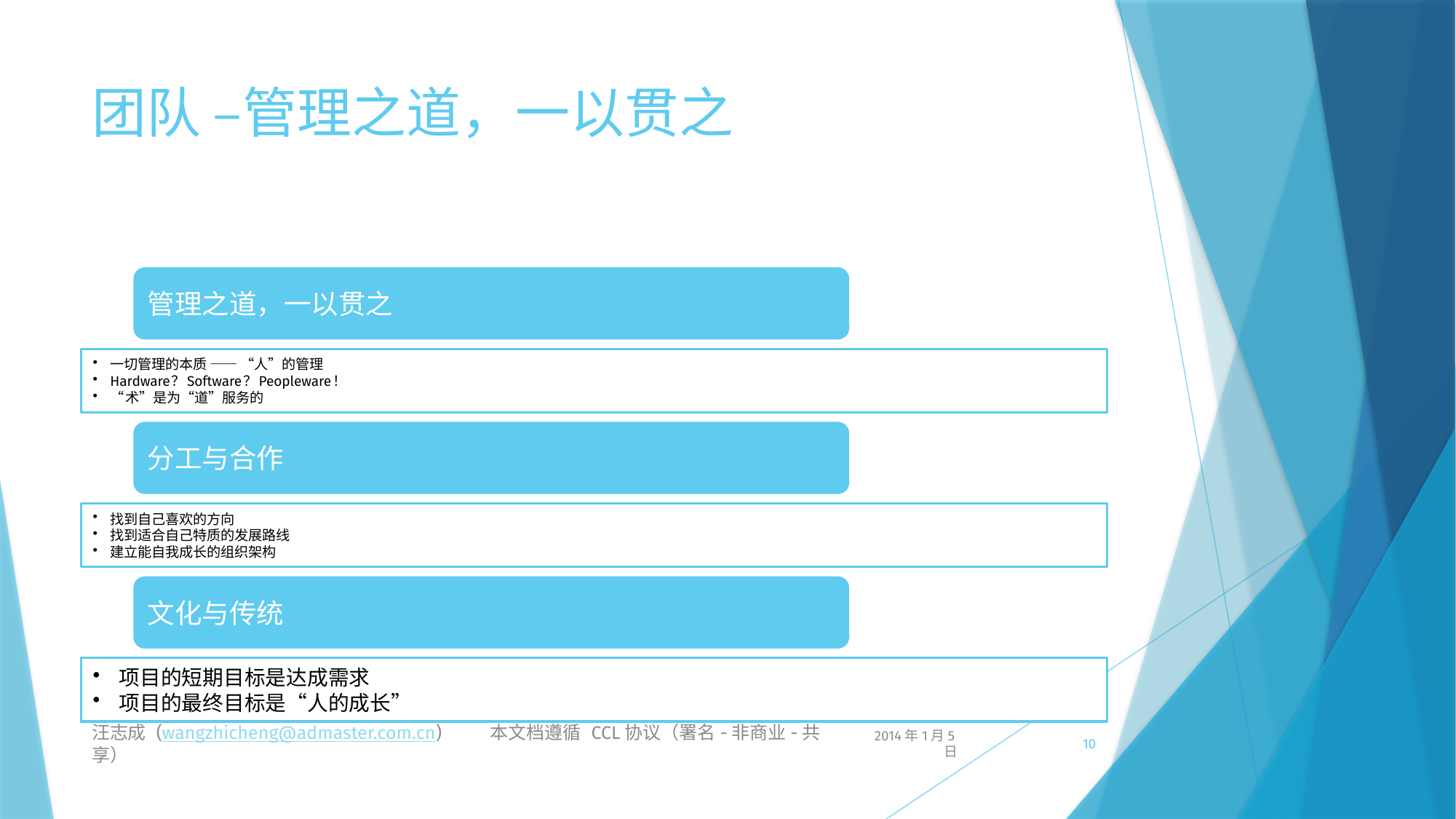

# 团队 –管理之道，一以贯之
管理之道，一以贯之
一切管理的本质 —— “人”的管理
项目的最终目标是“人的成长”
Hardware？Software？Peopleware！
分工与合作
文化与传统
“术”是为“道”服务的
项目的短期目标是达成需求
找到自己喜欢的方向
建立能自我成长的组织架构
找到适合自己特质的发展路线
汪志成 (wangzhicheng@admaster.com.cn)         本文档遵循 CCL协议（署名-非商业-共享）
2014年1月5日
10